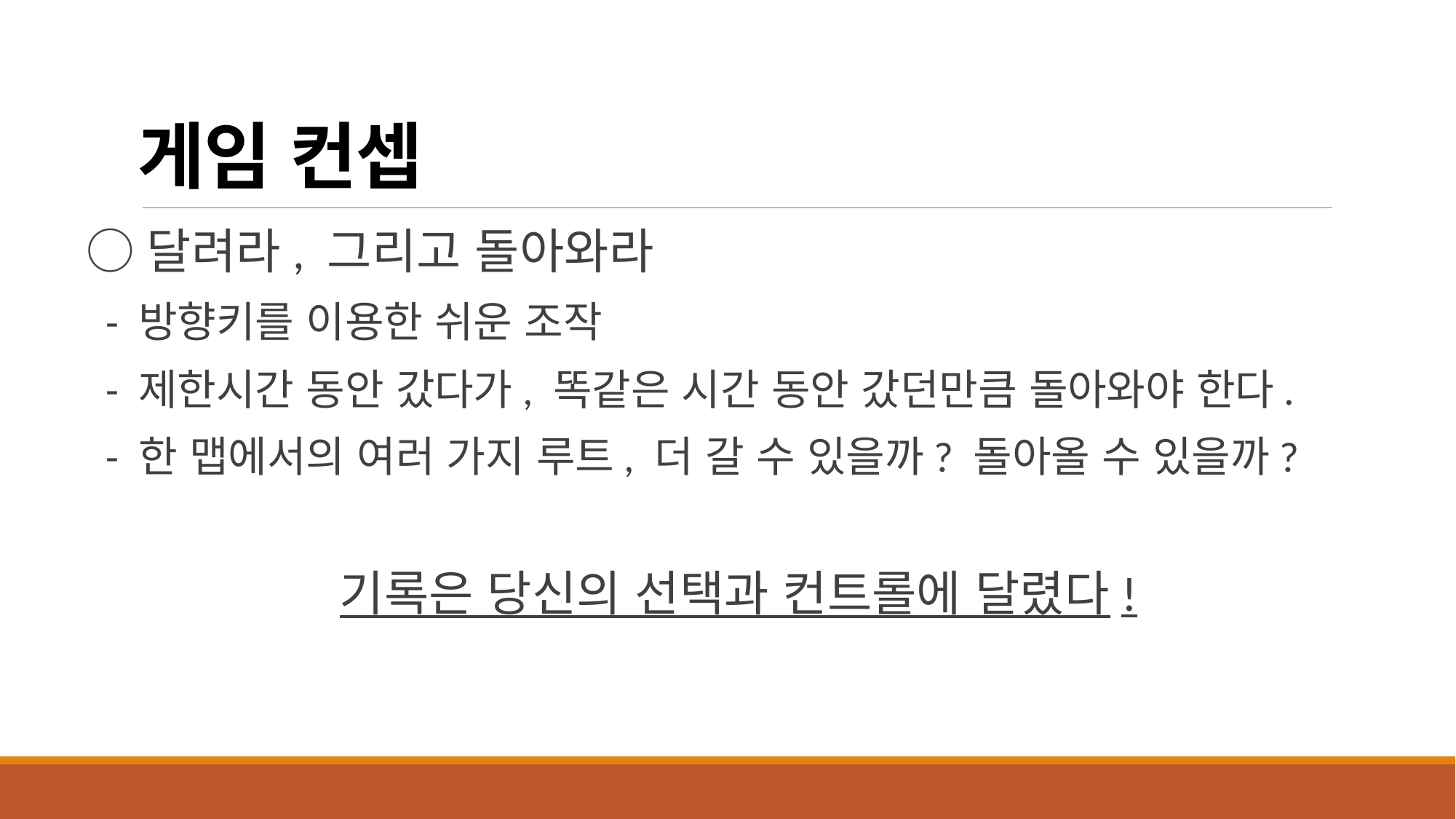

# 게임 컨셉
○달려라, 그리고 돌아와라
  - 방향키를 이용한 쉬운 조작
  - 제한시간 동안 갔다가, 똑같은 시간 동안 갔던만큼 돌아와야 한다.
  - 한 맵에서의 여러 가지 루트, 더 갈 수 있을까? 돌아올 수 있을까?

기록은 당신의 선택과 컨트롤에 달렸다!